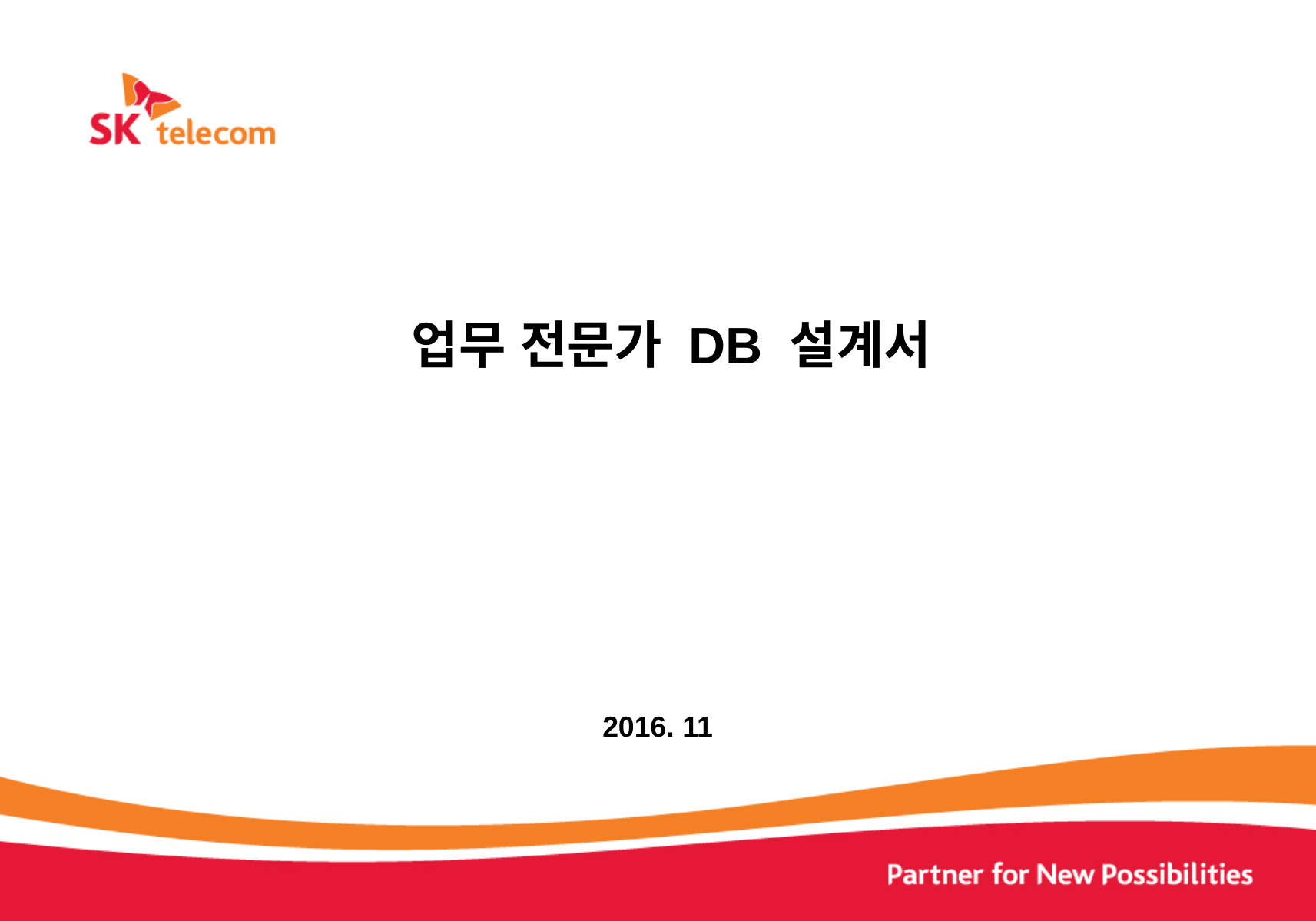

# 업무 전문가 DB 설계서

2016. 11